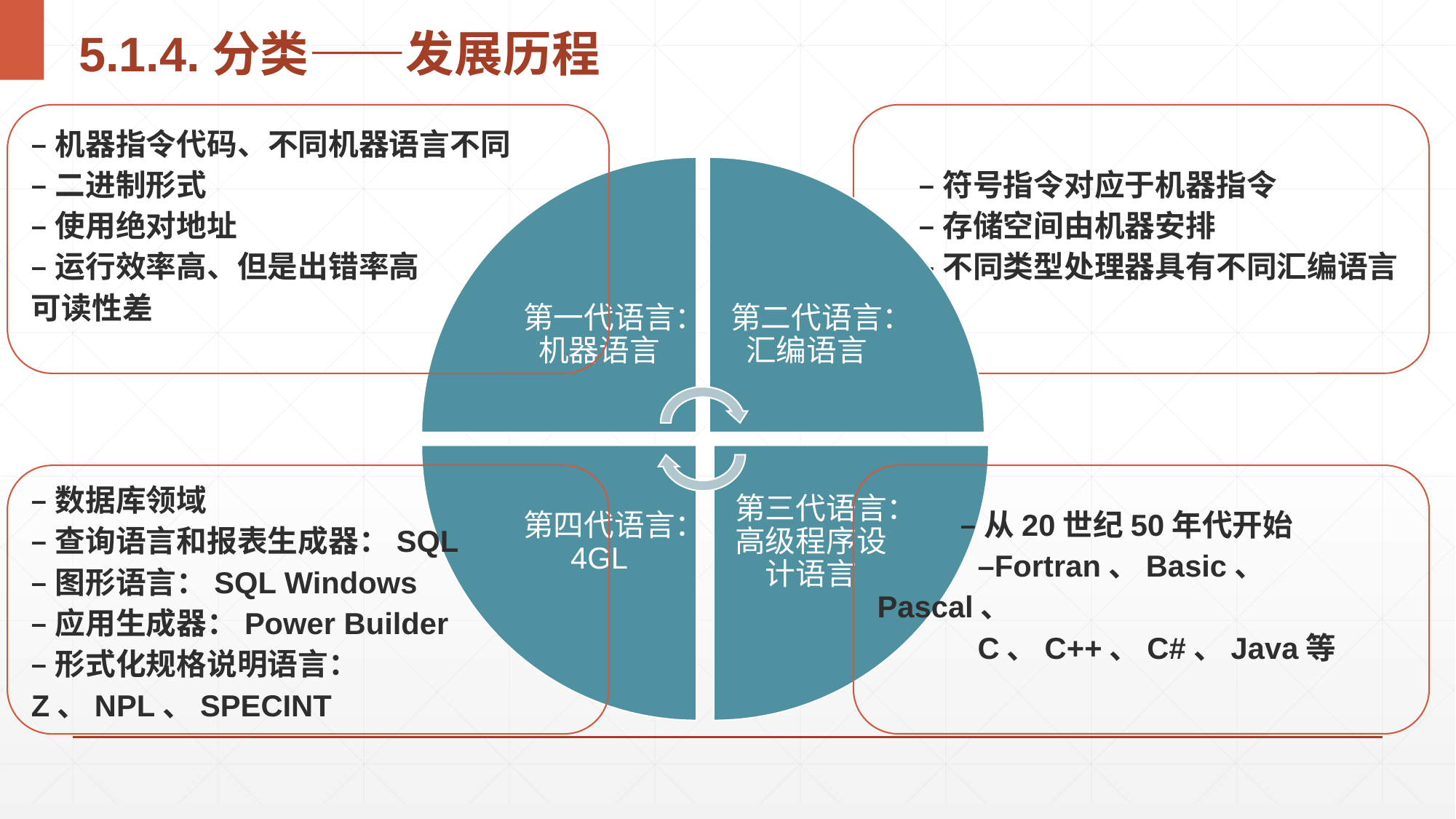

# 5.1.4.分类——发展历程
–机器指令代码、不同机器语言不同
–二进制形式
–使用绝对地址
–运行效率高、但是出错率高
可读性差

      –符号指令对应于机器指令
      –存储空间由机器安排
      –不同类型处理器具有不同汇编语言

第一代语言：机器语言
第二代语言：汇编语言
第三代语言：高级程序设计语言
第四代语言：4GL
            –从20世纪50年代开始
            –Fortran、Basic、 Pascal、
            C、C++、C#、Java等

–数据库领域
–查询语言和报表生成器：SQL
–图形语言：SQL Windows
–应用生成器：Power Builder
–形式化规格说明语言：Z、NPL、SPECINT